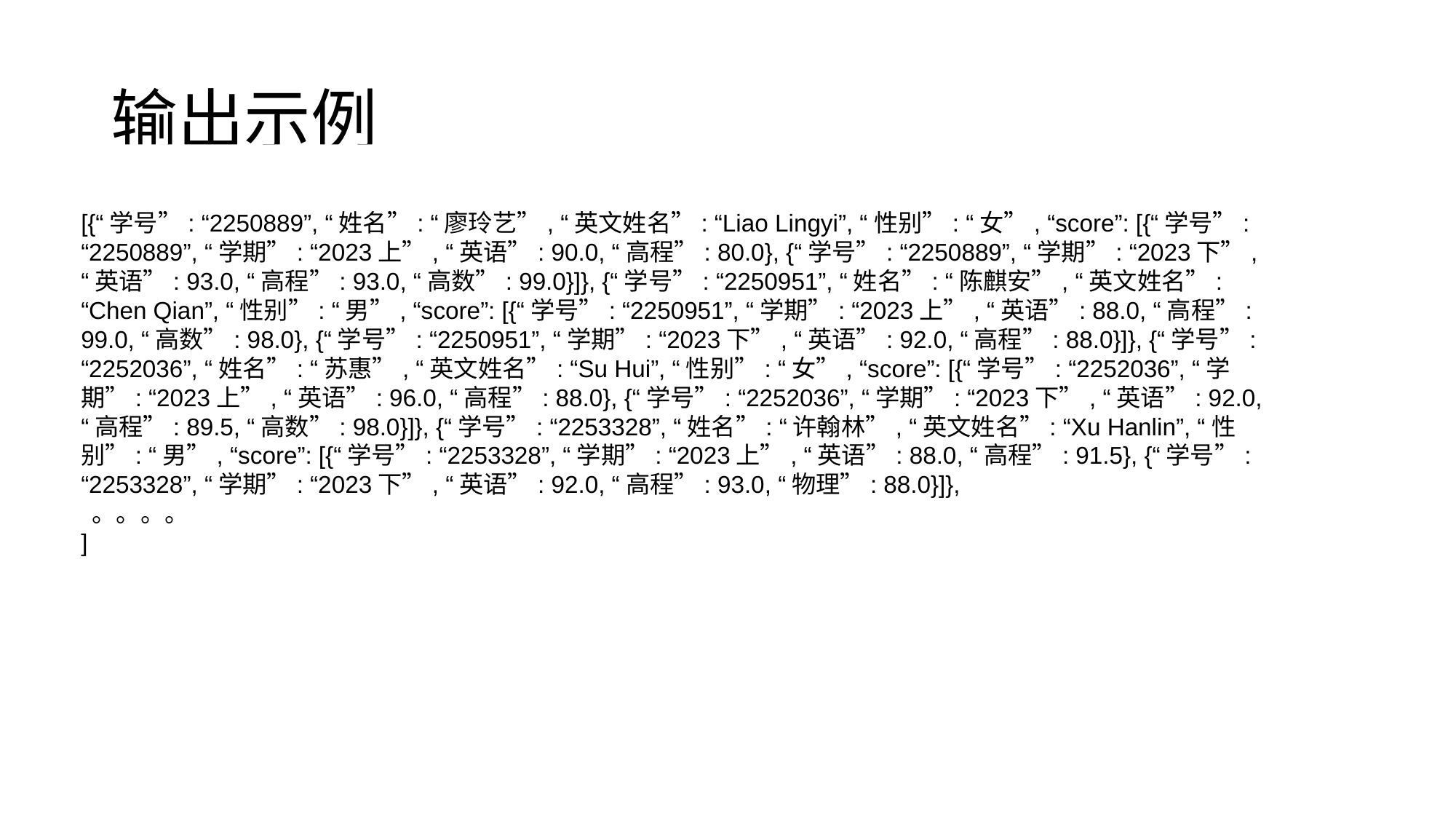

# 输出示例
[{“学号”: “2250889”, “姓名”: “廖玲艺”, “英文姓名”: “Liao Lingyi”, “性别”: “女”, “score”: [{“学号”: “2250889”, “学期”: “2023上”, “英语”: 90.0, “高程”: 80.0}, {“学号”: “2250889”, “学期”: “2023下”, “英语”: 93.0, “高程”: 93.0, “高数”: 99.0}]}, {“学号”: “2250951”, “姓名”: “陈麒安”, “英文姓名”: “Chen Qian”, “性别”: “男”, “score”: [{“学号”: “2250951”, “学期”: “2023上”, “英语”: 88.0, “高程”: 99.0, “高数”: 98.0}, {“学号”: “2250951”, “学期”: “2023下”, “英语”: 92.0, “高程”: 88.0}]}, {“学号”: “2252036”, “姓名”: “苏惠”, “英文姓名”: “Su Hui”, “性别”: “女”, “score”: [{“学号”: “2252036”, “学期”: “2023上”, “英语”: 96.0, “高程”: 88.0}, {“学号”: “2252036”, “学期”: “2023下”, “英语”: 92.0, “高程”: 89.5, “高数”: 98.0}]}, {“学号”: “2253328”, “姓名”: “许翰林”, “英文姓名”: “Xu Hanlin”, “性别”: “男”, “score”: [{“学号”: “2253328”, “学期”: “2023上”, “英语”: 88.0, “高程”: 91.5}, {“学号”: “2253328”, “学期”: “2023下”, “英语”: 92.0, “高程”: 93.0, “物理”: 88.0}]},
 。。。。
]